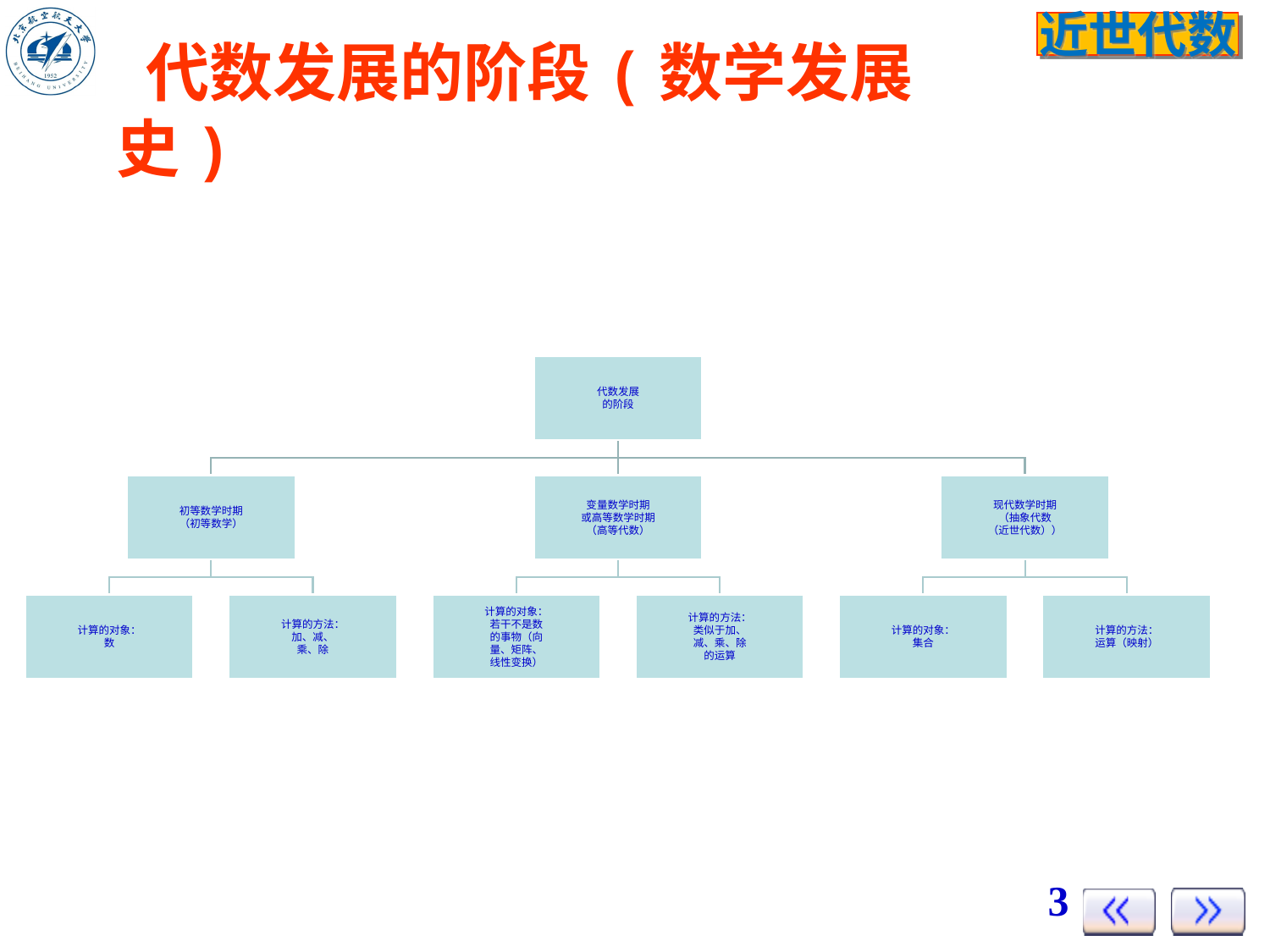

代数发展的阶段(数学发展史)
代数发展
的阶段
初等数学时期
（初等数学）
计算的对象：
数
计算的方法：
加、减、
乘、除
变量数学时期
或高等数学时期
（高等代数）
计算的对象：
若干不是数
的事物（向
量、矩阵、
线性变换）
计算的方法：
类似于加、
减、乘、除
的运算
现代数学时期
（抽象代数
（近世代数））
计算的对象：
集合
计算的方法：
运算（映射）
3